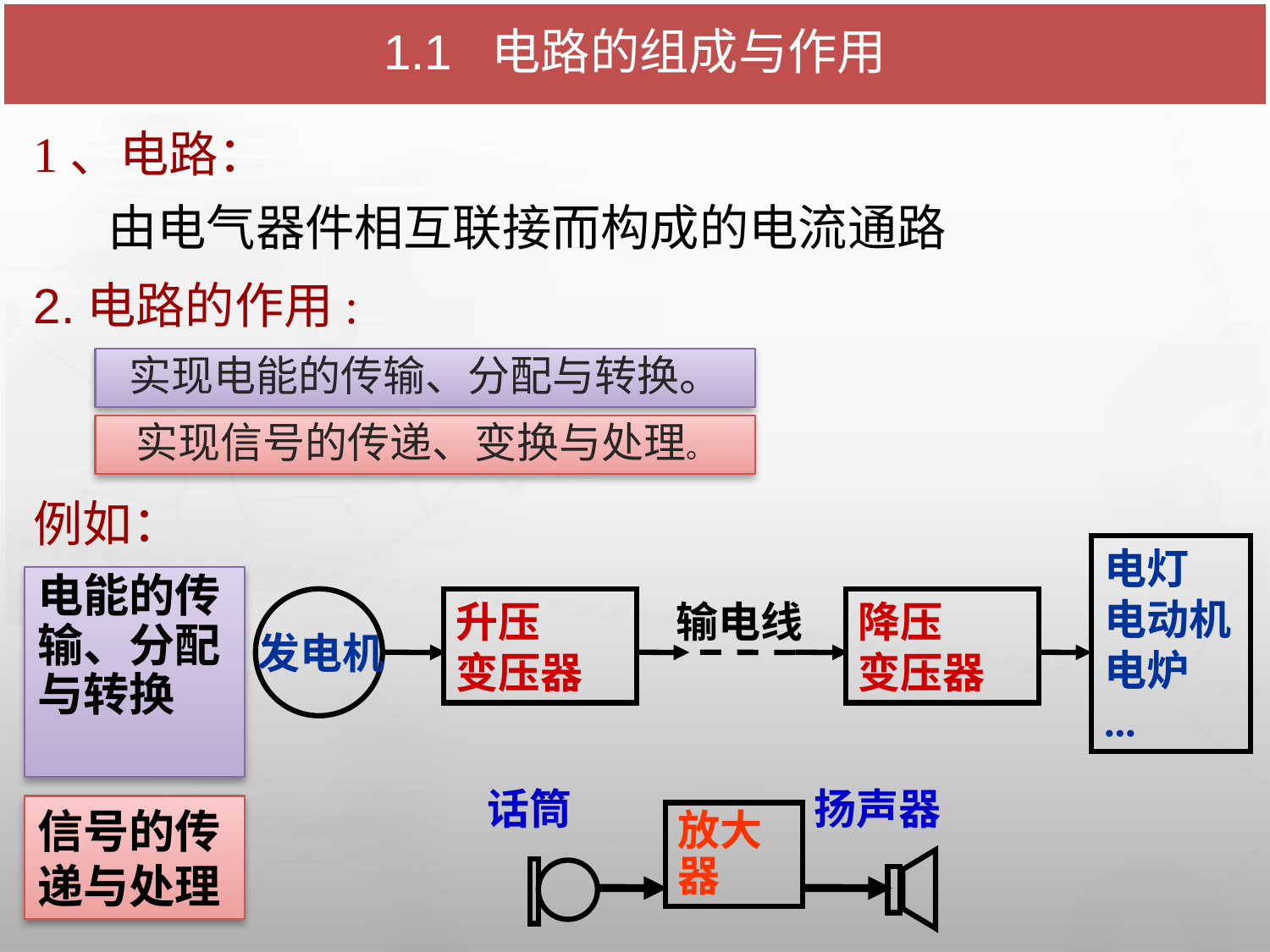

# 1.1  电路的组成与作用
1、电路：
由电气器件相互联接而构成的电流通路
2.电路的作用:
实现电能的传输、分配与转换。
实现信号的传递、变换与处理。
例如：
电灯
电动机电炉
...

升压
变压器
输电线
降压
变压器
发电机

电能的传输、分配与转换
话筒
扬声器
放大器

信号的传递与处理